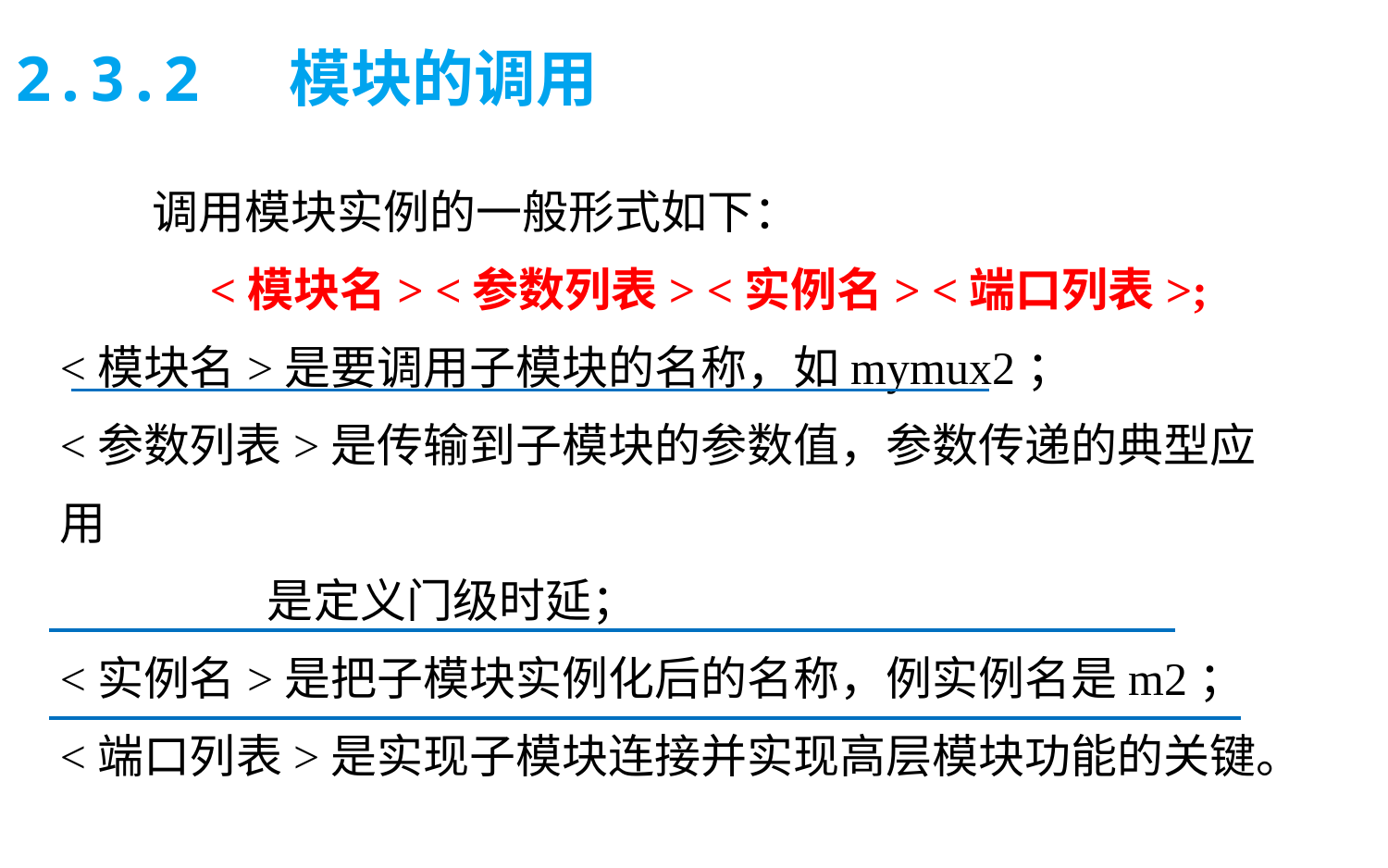

2.3.2  模块的调用
# 调用模块实例的一般形式如下： 　　　<模块名> <参数列表> <实例名> <端口列表>; <模块名>是要调用子模块的名称，如mymux2； <参数列表>是传输到子模块的参数值，参数传递的典型应用 是定义门级时延； <实例名>是把子模块实例化后的名称，例实例名是m2； <端口列表>是实现子模块连接并实现高层模块功能的关键。